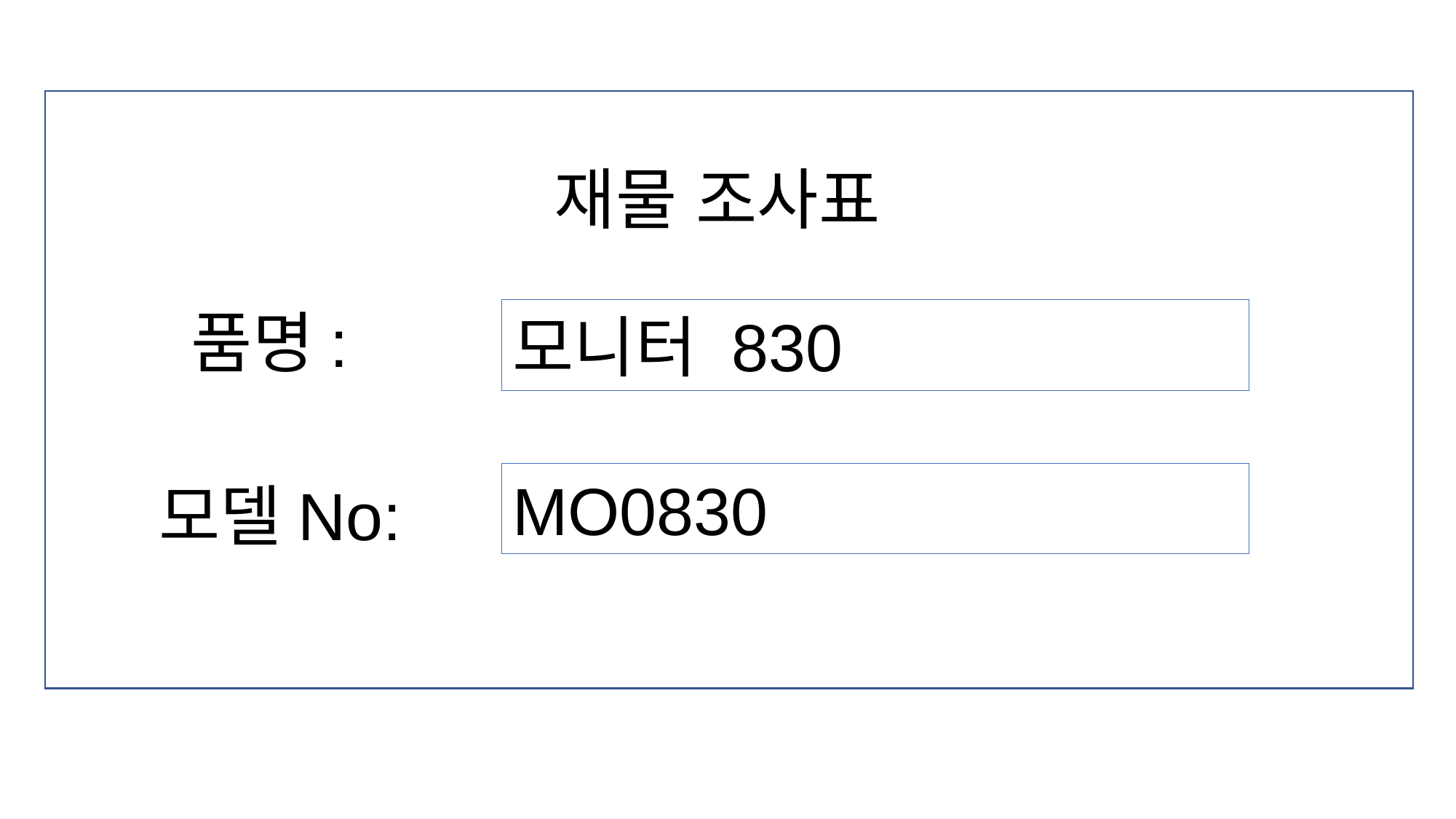

재물 조사표
품명:
모니터 830
MO0830
모델No: